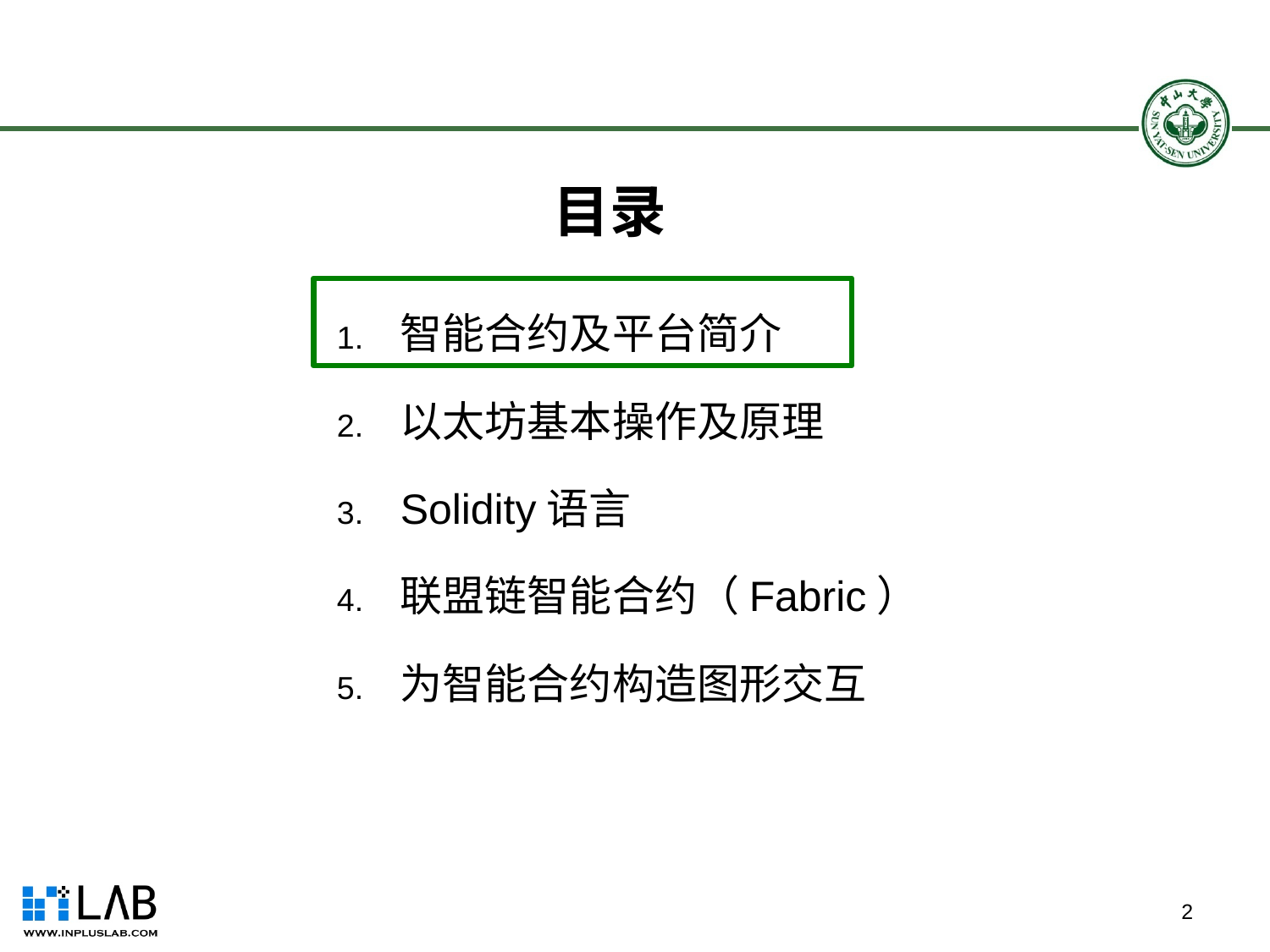

# 目录
智能合约及平台简介
以太坊基本操作及原理
Solidity语言
联盟链智能合约（Fabric）
为智能合约构造图形交互